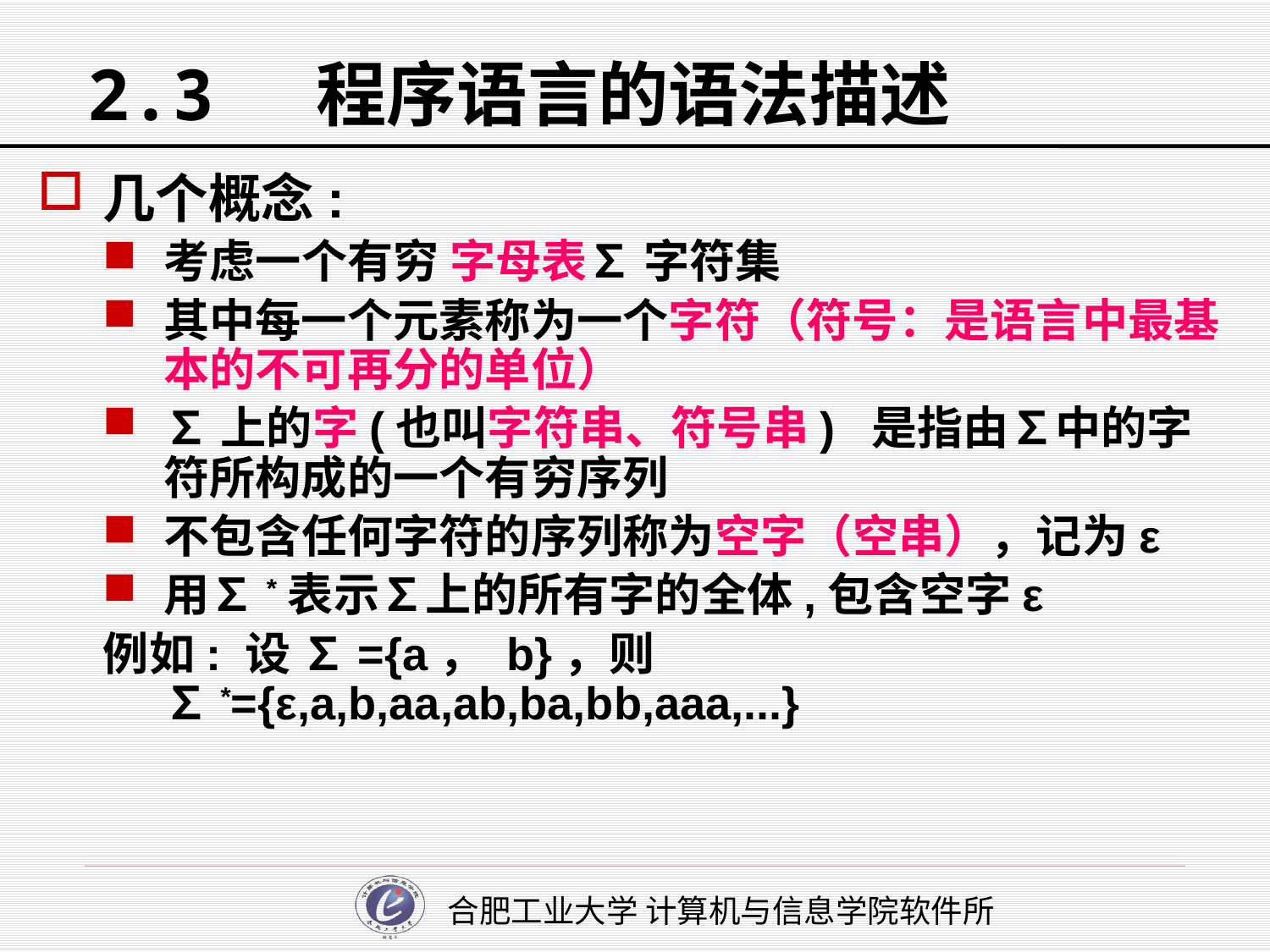

# 2.3  程序语言的语法描述

几个概念:
考虑一个有穷 字母表∑ 字符集
其中每一个元素称为一个字符（符号：是语言中最基本的不可再分的单位）
∑上的字(也叫字符串、符号串)  是指由∑中的字符所构成的一个有穷序列
不包含任何字符的序列称为空字（空串），记为ε
用∑*表示∑上的所有字的全体,包含空字ε
例如: 设 ∑={a， b}，则 ∑*={ε,a,b,aa,ab,ba,bb,aaa,...}
45